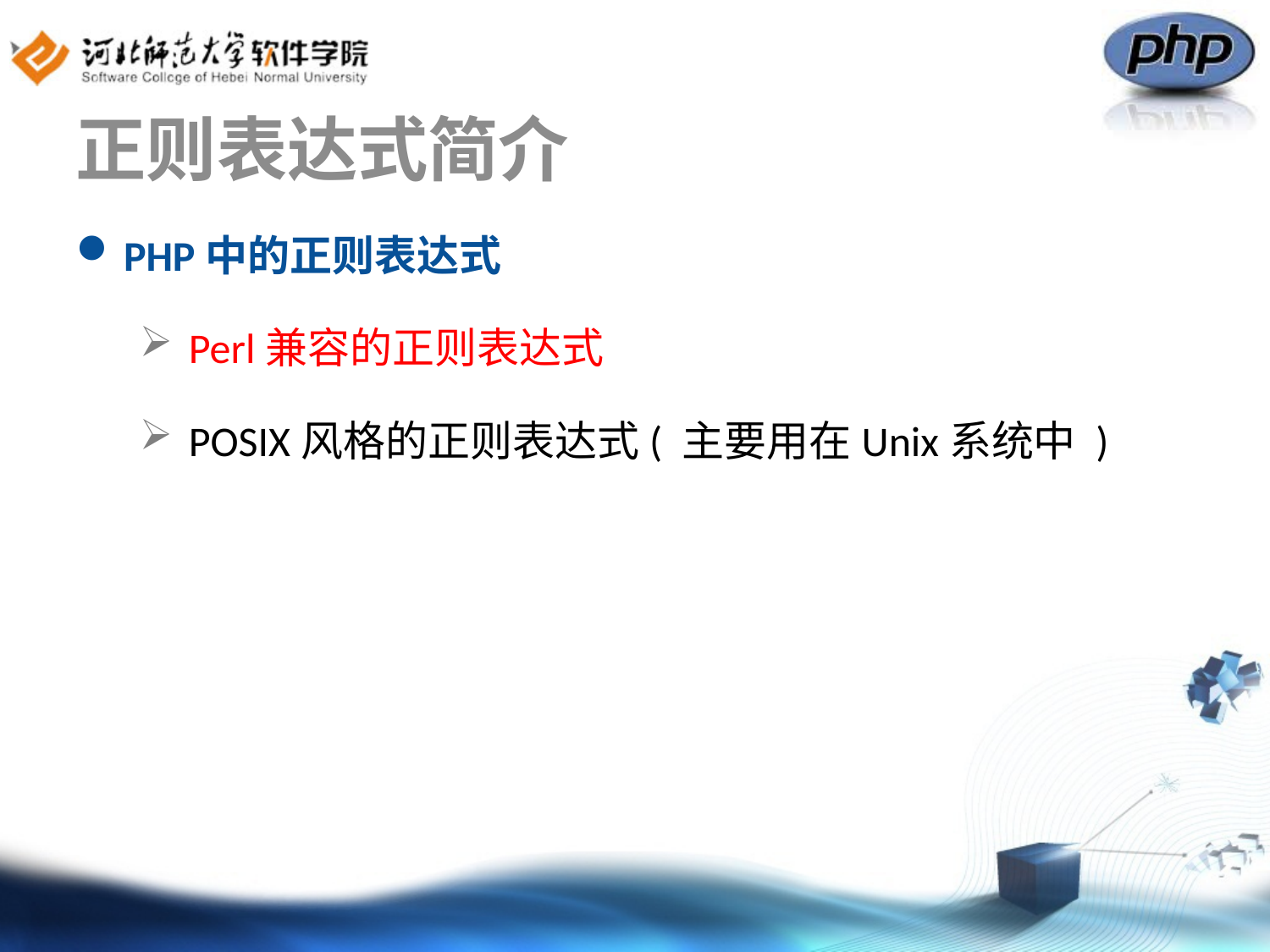

# 正则表达式简介
PHP中的正则表达式
 Perl兼容的正则表达式
 POSIX风格的正则表达式( 主要用在Unix系统中 )